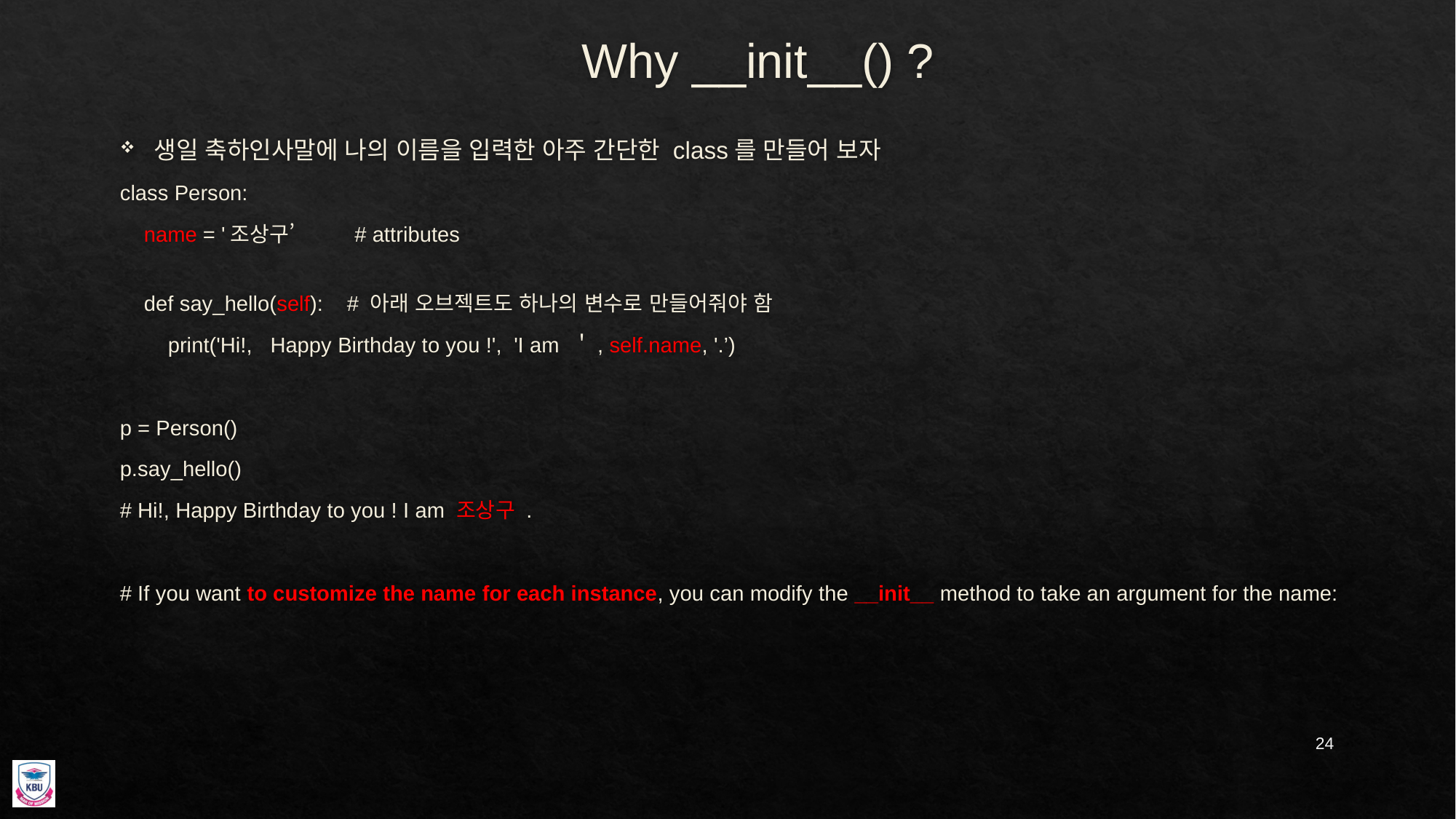

# Why __init__() ?
생일 축하인사말에 나의 이름을 입력한 아주 간단한 class를 만들어 보자
class Person:
    name = '조상구’         # attributes
    def say_hello(self):    # 아래 오브젝트도 하나의 변수로 만들어줘야 함
        print('Hi!,   Happy Birthday to you !',  'I am ＇, self.name, '.’)

p = Person()
p.say_hello()
# Hi!, Happy Birthday to you ! I am 조상구 .

# If you want to customize the name for each instance, you can modify the __init__ method to take an argument for the name:
24